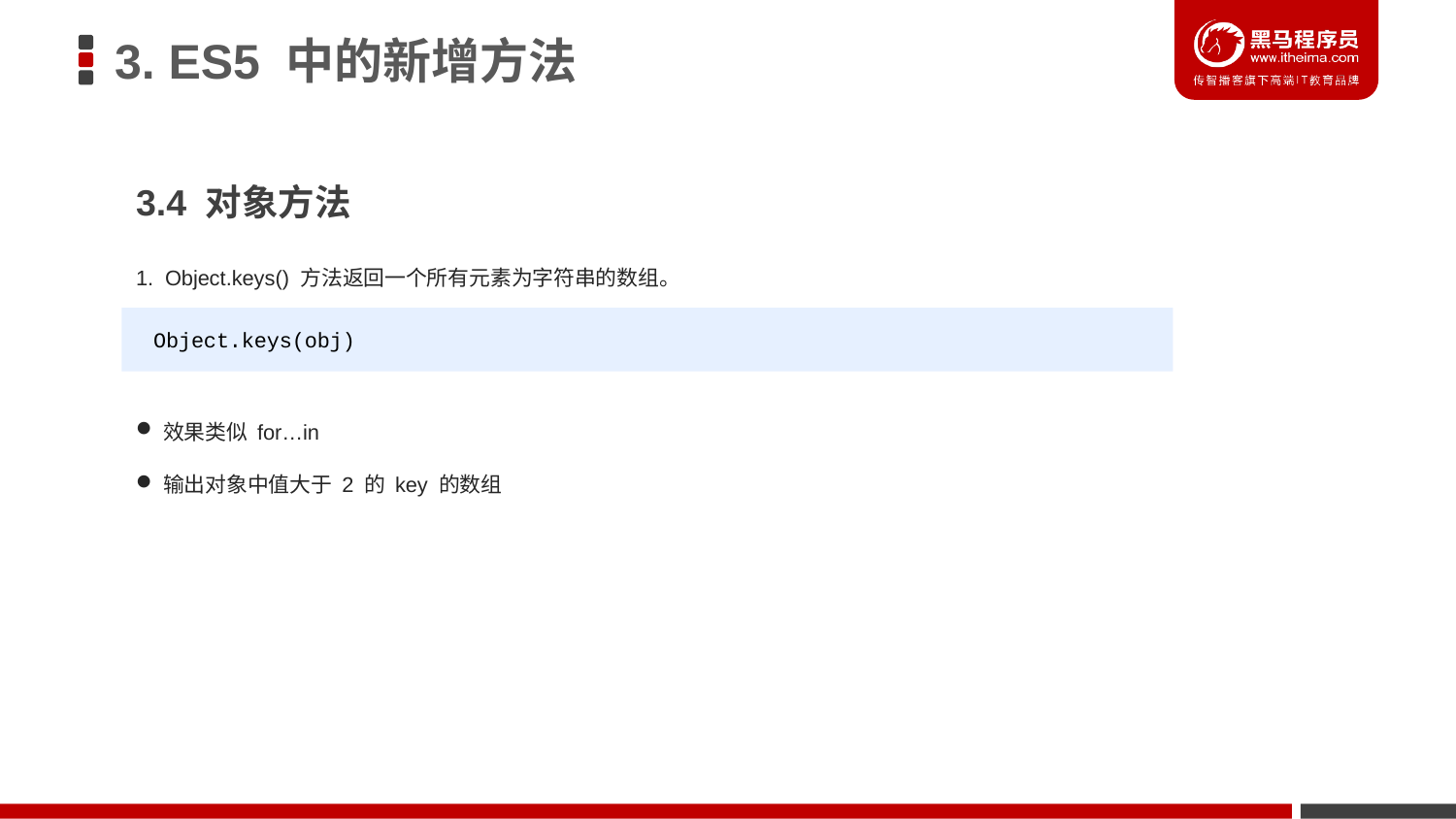

# 3. ES5 中的新增方法
3.4 对象方法
1.  Object.keys() 方法返回一个所有元素为字符串的数组。
Object.keys(obj)

效果类似 for…in
输出对象中值大于 2 的 key 的数组